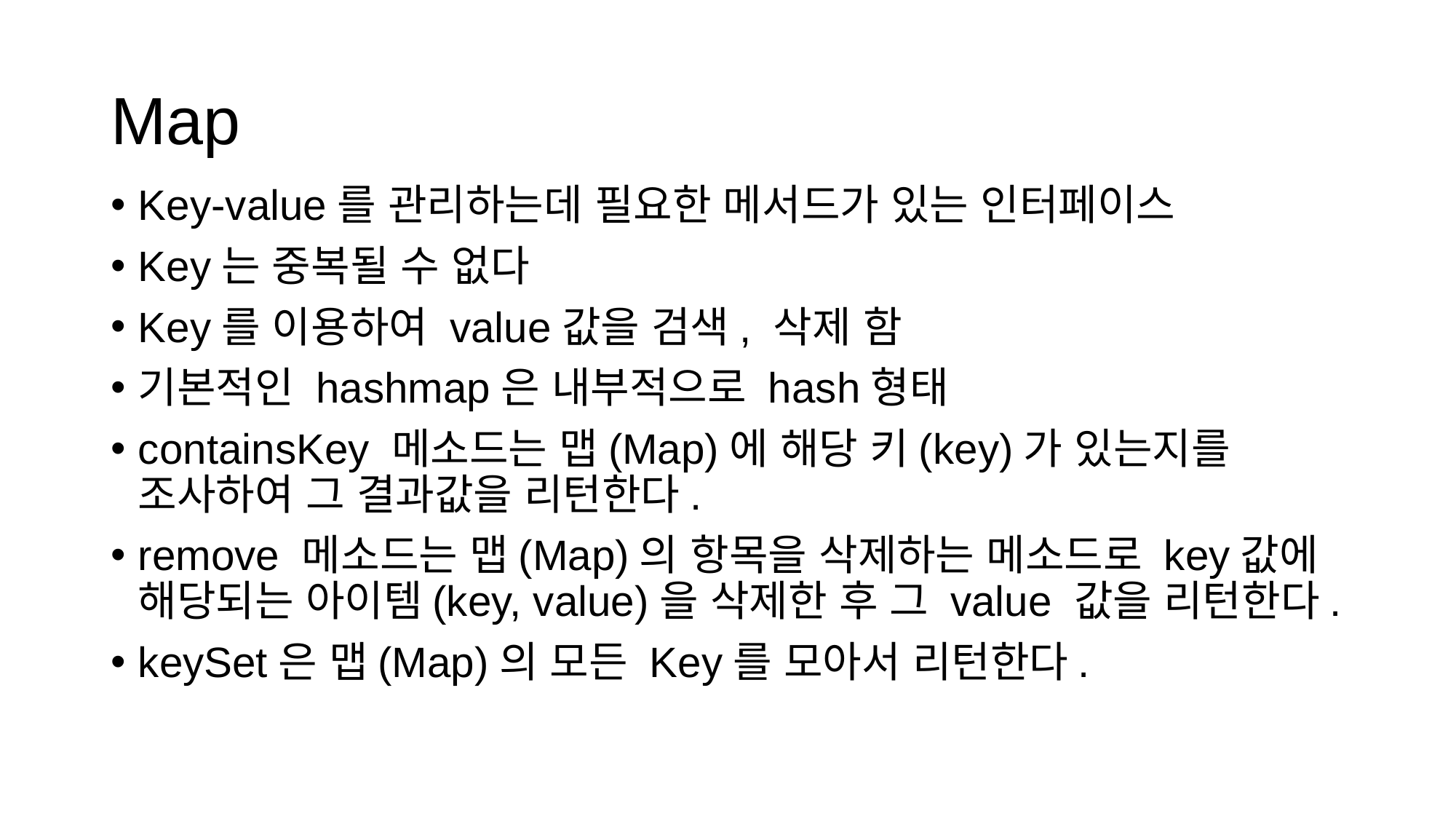

# Map
Key-value를 관리하는데 필요한 메서드가 있는 인터페이스
Key는 중복될 수 없다
Key를 이용하여 value값을 검색, 삭제 함
기본적인 hashmap은 내부적으로 hash형태
containsKey 메소드는 맵(Map)에 해당 키(key)가 있는지를 조사하여 그 결과값을 리턴한다.
remove 메소드는 맵(Map)의 항목을 삭제하는 메소드로 key값에 해당되는 아이템(key, value)을 삭제한 후 그 value 값을 리턴한다.
keySet은 맵(Map)의 모든 Key를 모아서 리턴한다.